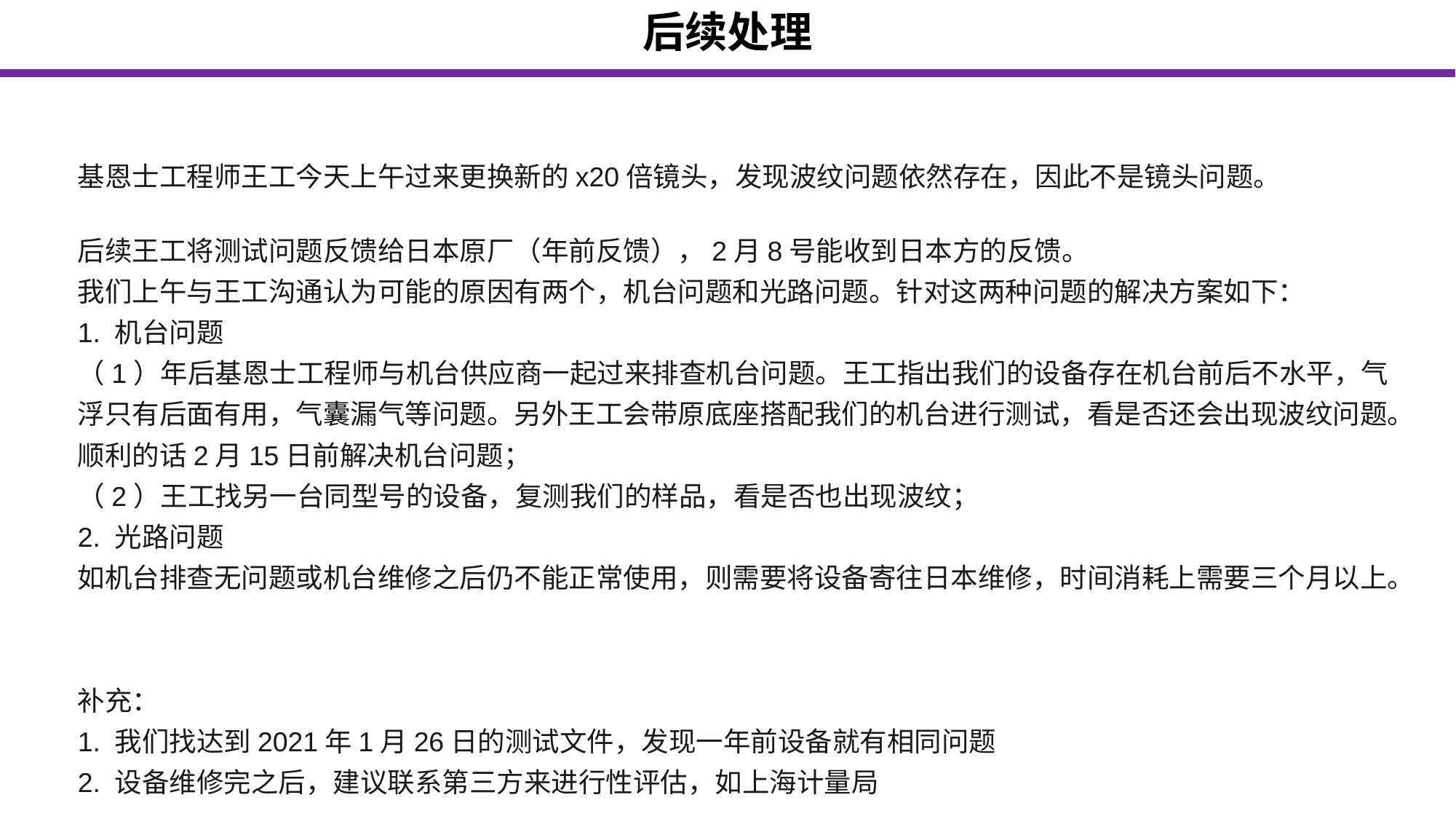

后续处理
基恩士工程师王工今天上午过来更换新的x20倍镜头，发现波纹问题依然存在，因此不是镜头问题。
后续王工将测试问题反馈给日本原厂（年前反馈），2月8号能收到日本方的反馈。
我们上午与王工沟通认为可能的原因有两个，机台问题和光路问题。针对这两种问题的解决方案如下：
1. 机台问题
（1）年后基恩士工程师与机台供应商一起过来排查机台问题。王工指出我们的设备存在机台前后不水平，气浮只有后面有用，气囊漏气等问题。另外王工会带原底座搭配我们的机台进行测试，看是否还会出现波纹问题。顺利的话2月15日前解决机台问题；
（2）王工找另一台同型号的设备，复测我们的样品，看是否也出现波纹；
2. 光路问题
如机台排查无问题或机台维修之后仍不能正常使用，则需要将设备寄往日本维修，时间消耗上需要三个月以上。
补充：
1. 我们找达到2021年1月26日的测试文件，发现一年前设备就有相同问题
2. 设备维修完之后，建议联系第三方来进行性评估，如上海计量局